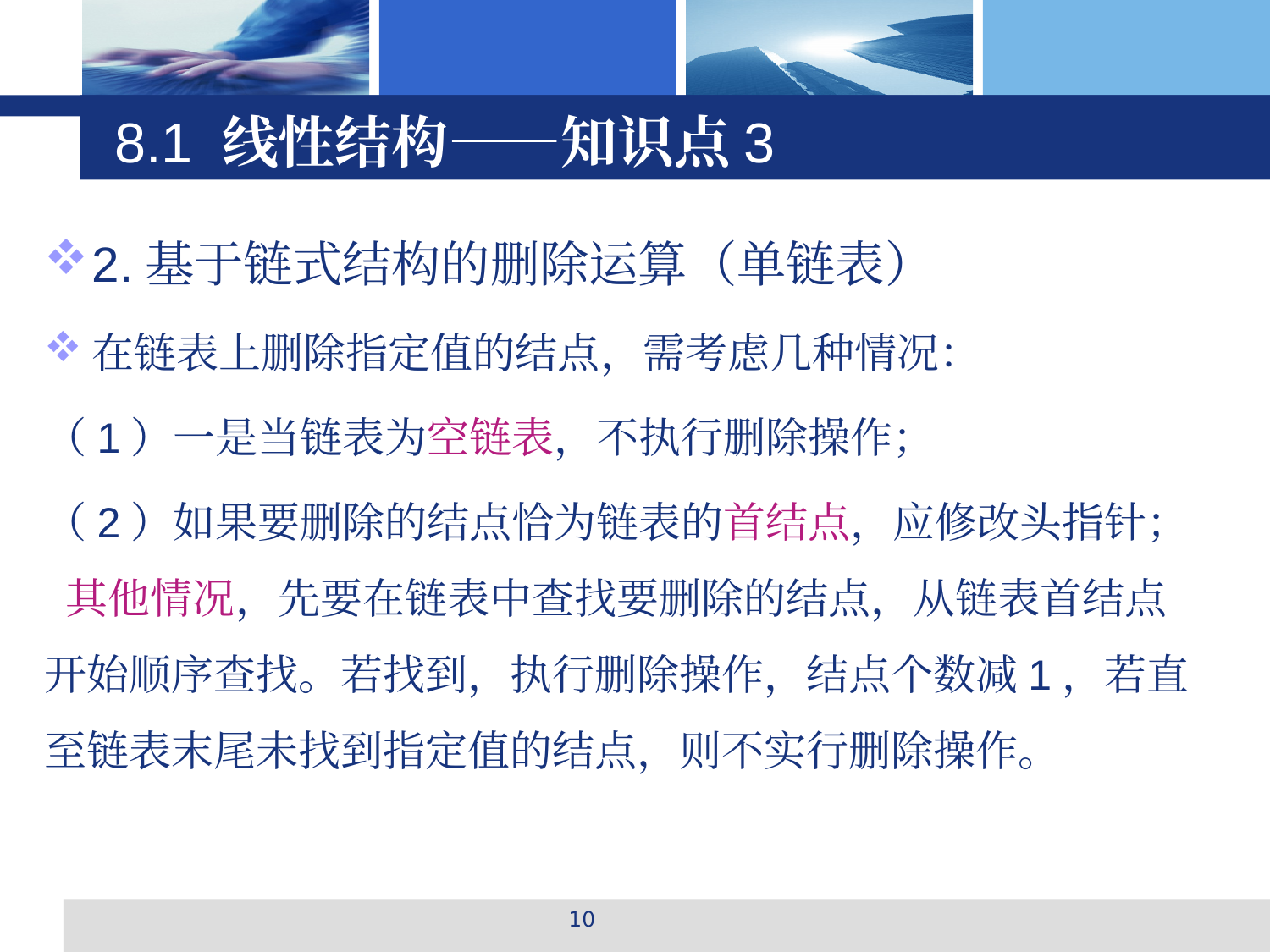

# 8.1 线性结构——知识点3
2.基于链式结构的删除运算（单链表）
在链表上删除指定值的结点，需考虑几种情况：
（1）一是当链表为空链表，不执行删除操作；
（2）如果要删除的结点恰为链表的首结点，应修改头指针；   其他情况，先要在链表中查找要删除的结点，从链表首结点开始顺序查找。若找到，执行删除操作，结点个数减1，若直至链表末尾未找到指定值的结点，则不实行删除操作。

10